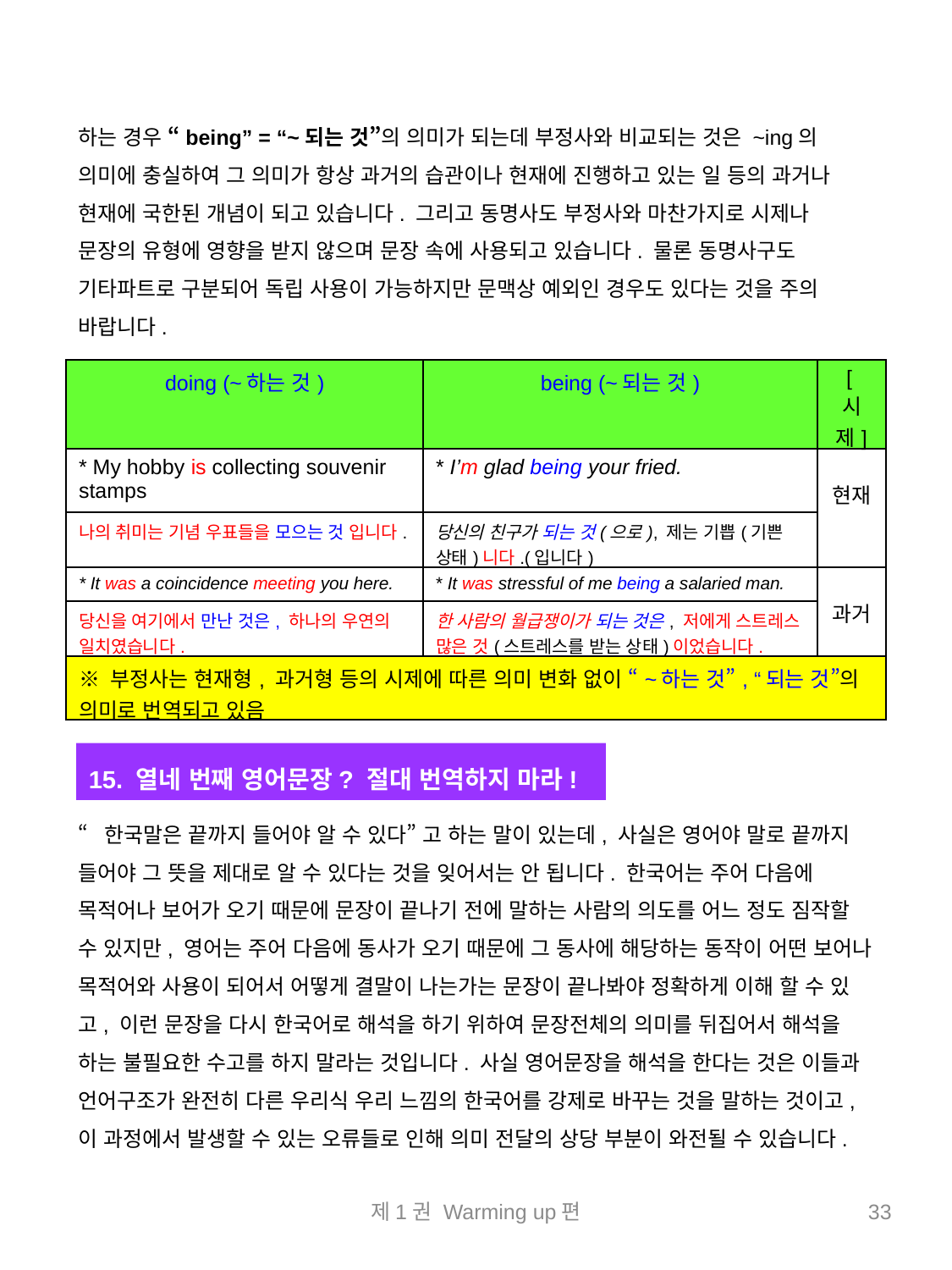

하는 경우 “being” = “~되는 것”의 의미가 되는데 부정사와 비교되는 것은 ~ing의 의미에 충실하여 그 의미가 항상 과거의 습관이나 현재에 진행하고 있는 일 등의 과거나 현재에 국한된 개념이 되고 있습니다. 그리고 동명사도 부정사와 마찬가지로 시제나 문장의 유형에 영향을 받지 않으며 문장 속에 사용되고 있습니다. 물론 동명사구도 기타파트로 구분되어 독립 사용이 가능하지만 문맥상 예외인 경우도 있다는 것을 주의 바랍니다.
| doing (~하는 것) | being (~되는 것) | [시제] |
| --- | --- | --- |
| \* My hobby is collecting souvenir stamps | \* I’m glad being your fried. | 현재 |
| 나의 취미는 기념 우표들을 모으는 것 입니다. | 당신의 친구가 되는 것(으로), 제는 기쁩(기쁜 상태)니다.(입니다) |  |
| \* It was a coincidence meeting you here. | \* It was stressful of me being a salaried man. | 과거 |
| 당신을 여기에서 만난 것은, 하나의 우연의 일치였습니다. | 한 사람의 월급쟁이가 되는 것은, 저에게 스트레스 많은 것(스트레스를 받는 상태)이었습니다. |  |
| ※ 부정사는 현재형, 과거형 등의 시제에 따른 의미 변화 없이 “~하는 것”, “되는 것”의 의미로 번역되고 있음 |  |  |
15. 열네 번째 영어문장? 절대 번역하지 마라!
“한국말은 끝까지 들어야 알 수 있다” 고 하는 말이 있는데, 사실은 영어야 말로 끝까지 들어야 그 뜻을 제대로 알 수 있다는 것을 잊어서는 안 됩니다. 한국어는 주어 다음에 목적어나 보어가 오기 때문에 문장이 끝나기 전에 말하는 사람의 의도를 어느 정도 짐작할 수 있지만, 영어는 주어 다음에 동사가 오기 때문에 그 동사에 해당하는 동작이 어떤 보어나 목적어와 사용이 되어서 어떻게 결말이 나는가는 문장이 끝나봐야 정확하게 이해 할 수 있고, 이런 문장을 다시 한국어로 해석을 하기 위하여 문장전체의 의미를 뒤집어서 해석을 하는 불필요한 수고를 하지 말라는 것입니다. 사실 영어문장을 해석을 한다는 것은 이들과 언어구조가 완전히 다른 우리식 우리 느낌의 한국어를 강제로 바꾸는 것을 말하는 것이고, 이 과정에서 발생할 수 있는 오류들로 인해 의미 전달의 상당 부분이 와전될 수 있습니다.
제1권 Warming up편
33